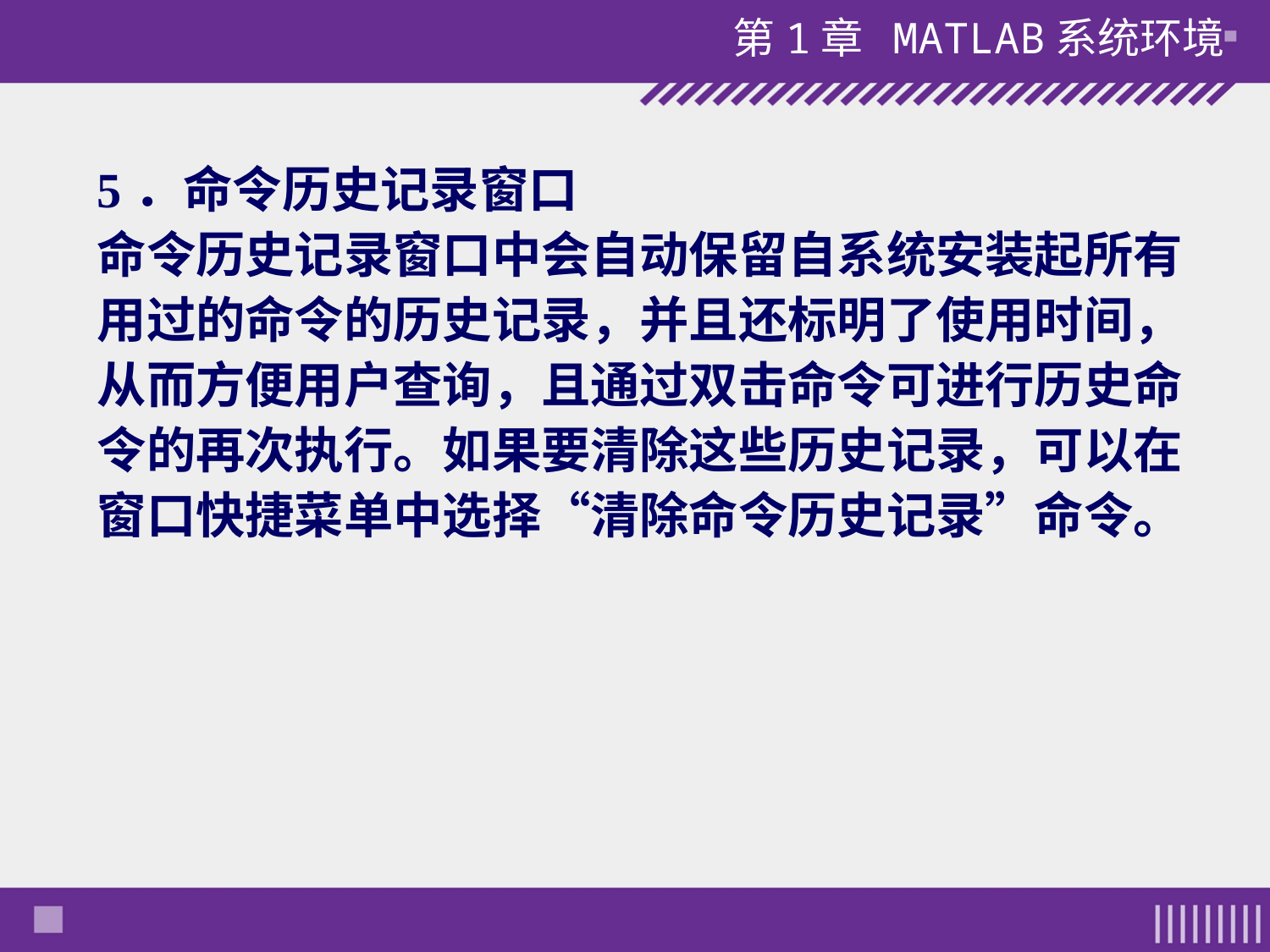

5．命令历史记录窗口
命令历史记录窗口中会自动保留自系统安装起所有用过的命令的历史记录，并且还标明了使用时间，从而方便用户查询，且通过双击命令可进行历史命令的再次执行。如果要清除这些历史记录，可以在窗口快捷菜单中选择“清除命令历史记录”命令。